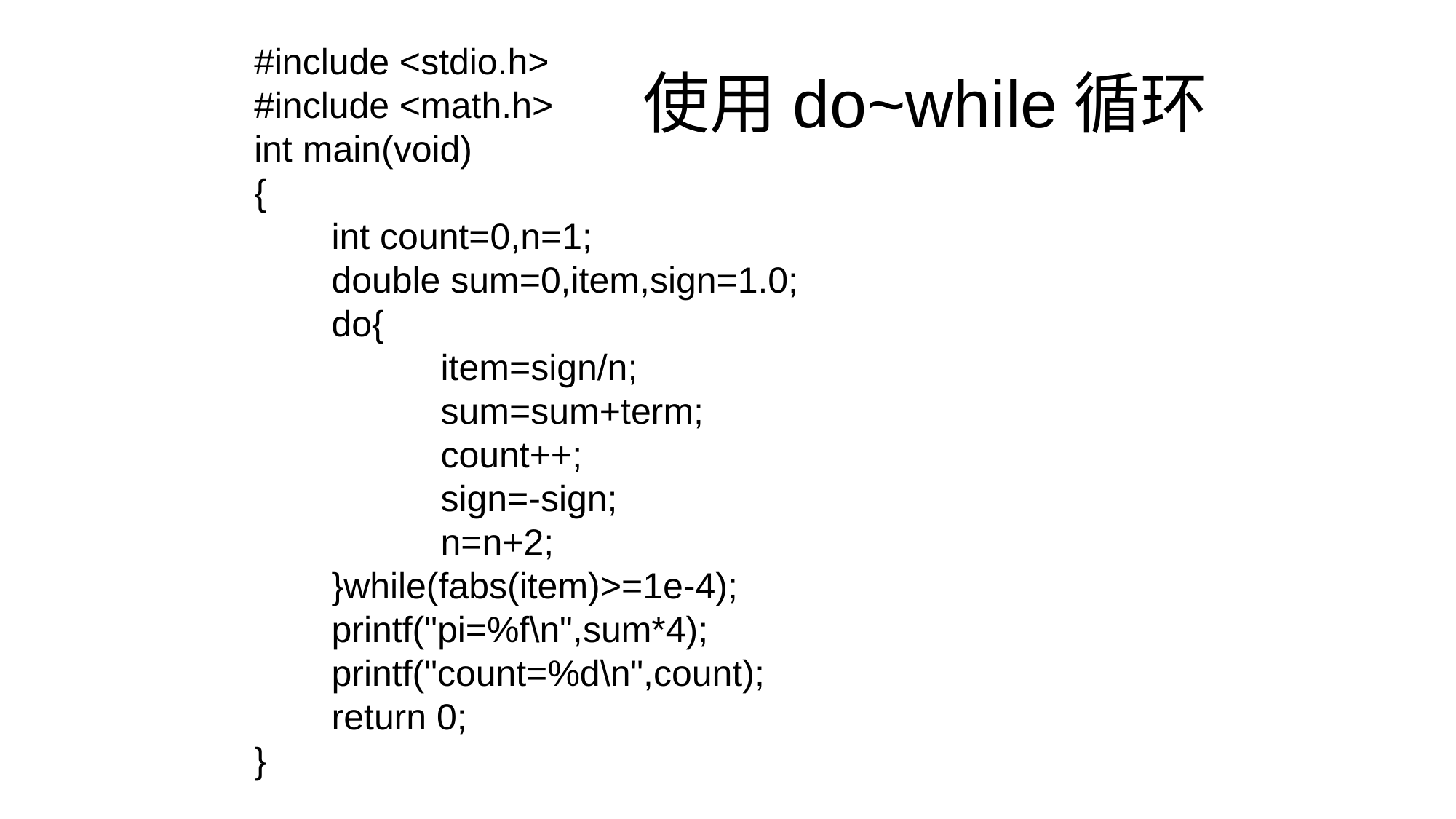

#include <stdio.h>
#include <math.h>
int main(void)
{
	int count=0,n=1;
	double sum=0,item,sign=1.0;
	do{
		item=sign/n;
		sum=sum+term;
		count++;
		sign=-sign;
		n=n+2;
	}while(fabs(item)>=1e-4);
	printf("pi=%f\n",sum*4);
	printf("count=%d\n",count);
	return 0;
}
# 使用do~while循环